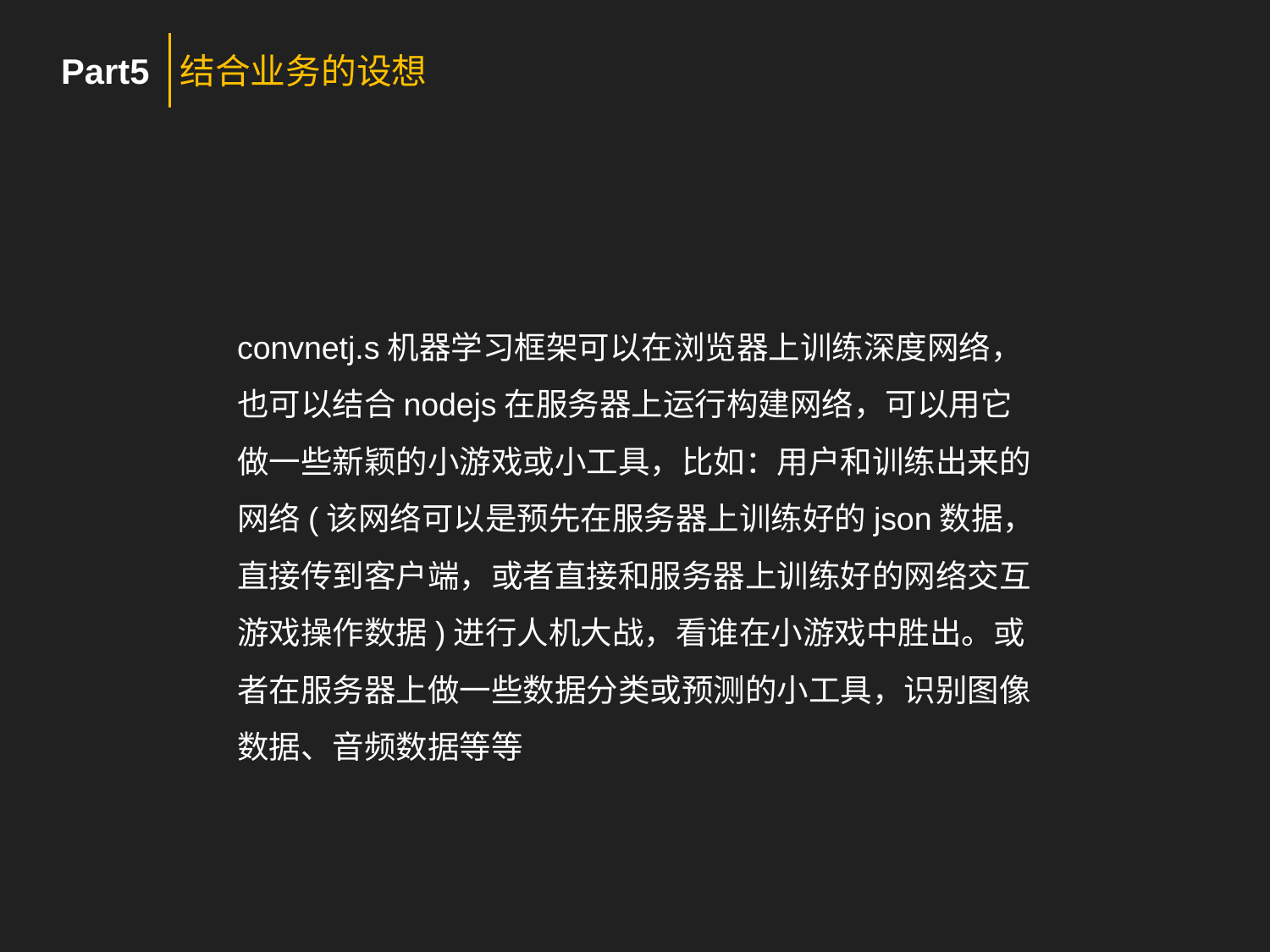

Part5
结合业务的设想
convnetj.s机器学习框架可以在浏览器上训练深度网络，也可以结合nodejs在服务器上运行构建网络，可以用它做一些新颖的小游戏或小工具，比如：用户和训练出来的网络(该网络可以是预先在服务器上训练好的json数据，直接传到客户端，或者直接和服务器上训练好的网络交互游戏操作数据)进行人机大战，看谁在小游戏中胜出。或者在服务器上做一些数据分类或预测的小工具，识别图像数据、音频数据等等